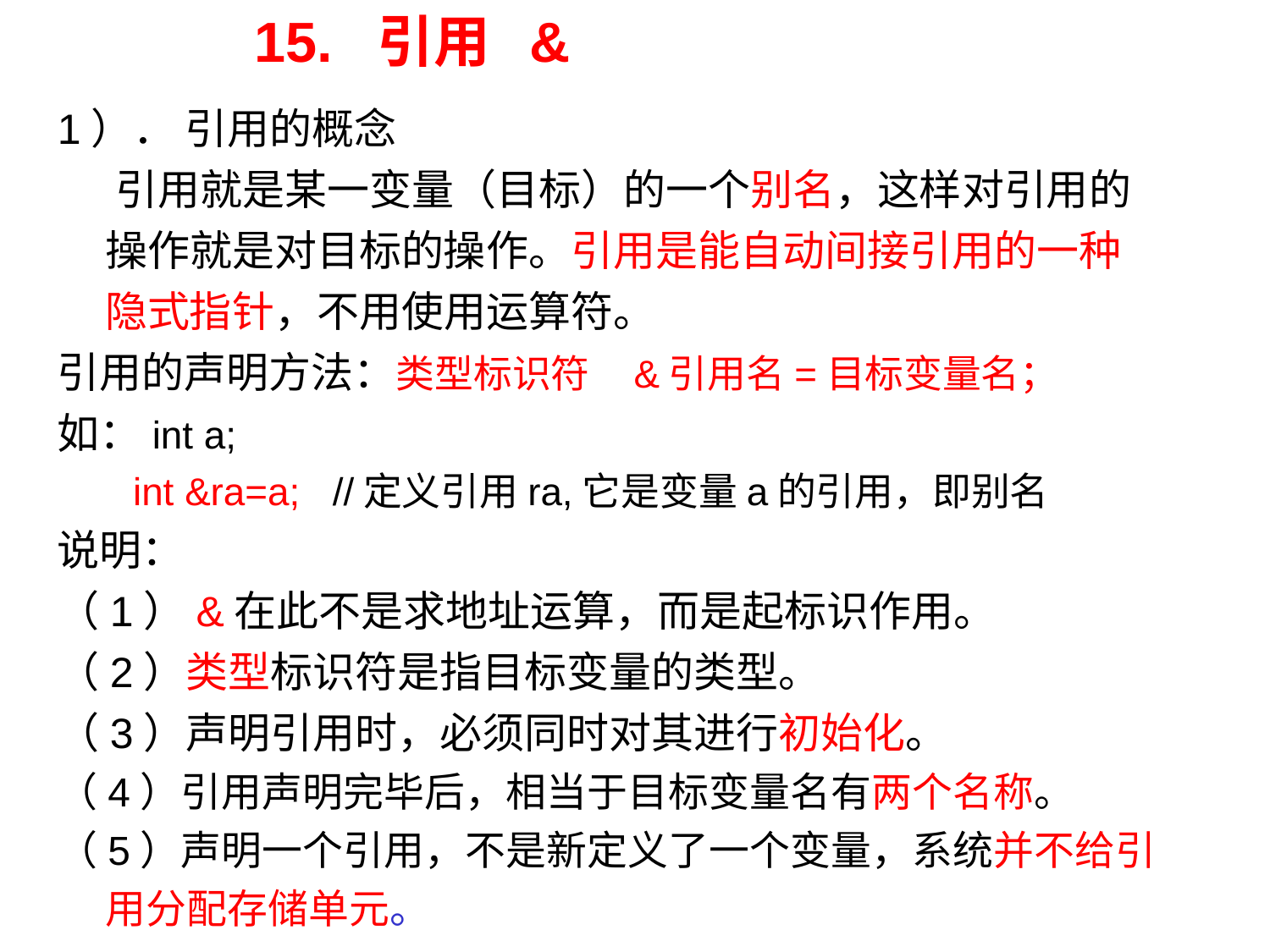

15.  引用  &
1）． 引用的概念
     引用就是某一变量（目标）的一个别名，这样对引用的操作就是对目标的操作。引用是能自动间接引用的一种隐式指针，不用使用运算符。
引用的声明方法：类型标识符    &引用名=目标变量名；
如：int a;
       int &ra=a;   //定义引用ra,它是变量a的引用，即别名
说明：
（1）&在此不是求地址运算，而是起标识作用。
（2）类型标识符是指目标变量的类型。
（3）声明引用时，必须同时对其进行初始化。
（4）引用声明完毕后，相当于目标变量名有两个名称。
（5）声明一个引用，不是新定义了一个变量，系统并不给引用分配存储单元。